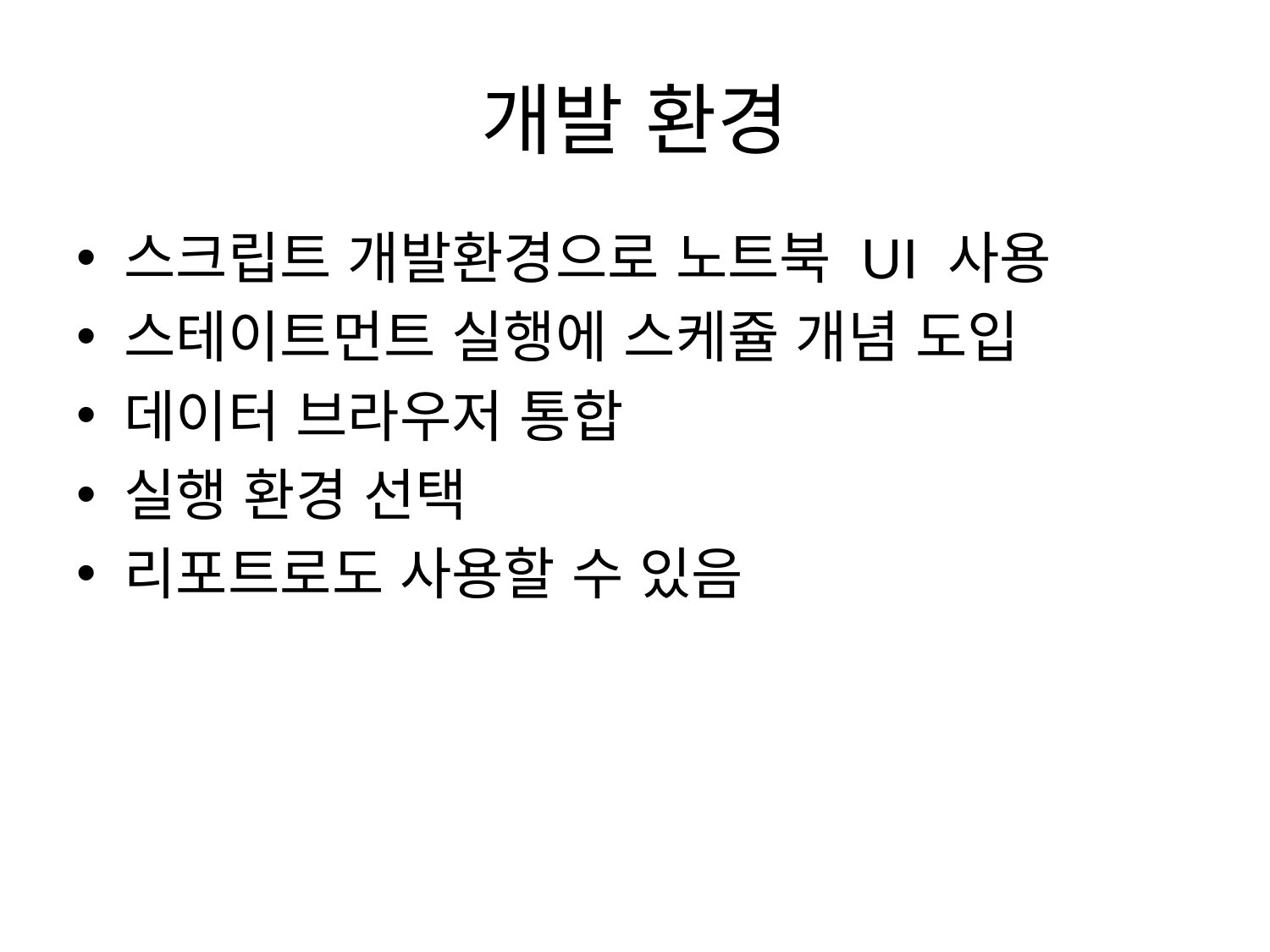

# 개발 환경
스크립트 개발환경으로 노트북 UI 사용
스테이트먼트 실행에 스케쥴 개념 도입
데이터 브라우저 통합
실행 환경 선택
리포트로도 사용할 수 있음